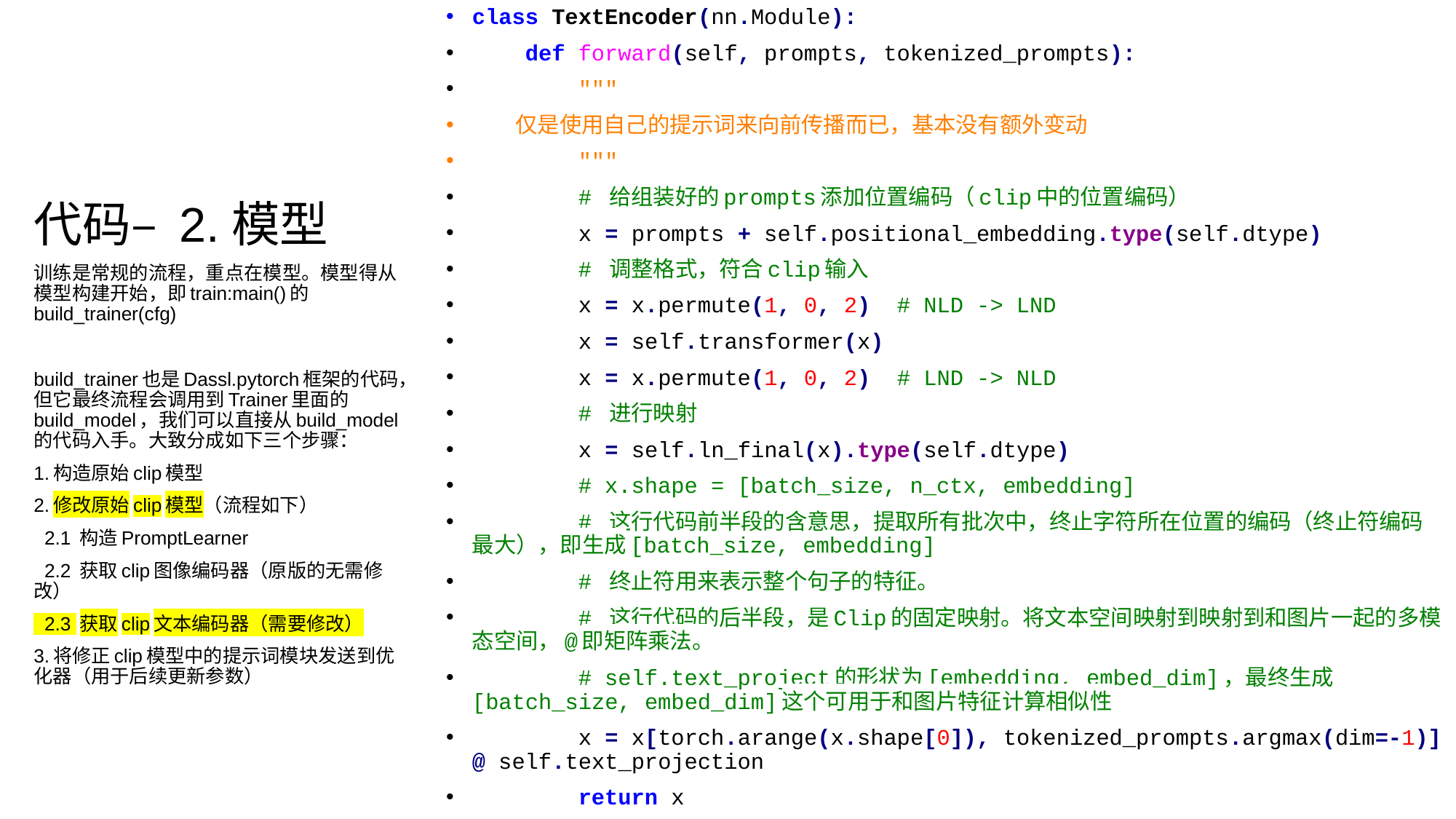

class TextEncoder(nn.Module):
    def forward(self, prompts, tokenized_prompts):
        """
        仅是使用自己的提示词来向前传播而已，基本没有额外变动
        """
        # 给组装好的prompts添加位置编码（clip中的位置编码）
        x = prompts + self.positional_embedding.type(self.dtype)
        # 调整格式，符合clip输入
        x = x.permute(1, 0, 2)  # NLD -> LND
        x = self.transformer(x)
        x = x.permute(1, 0, 2)  # LND -> NLD
        # 进行映射
        x = self.ln_final(x).type(self.dtype)
        # x.shape = [batch_size, n_ctx, embedding]
        # 这行代码前半段的含意思，提取所有批次中，终止字符所在位置的编码（终止符编码最大），即生成[batch_size, embedding]
        # 终止符用来表示整个句子的特征。
        # 这行代码的后半段，是Clip的固定映射。将文本空间映射到映射到和图片一起的多模态空间，@即矩阵乘法。
        # self.text_project的形状为[embedding, embed_dim]，最终生成[batch_size, embed_dim]这个可用于和图片特征计算相似性
        x = x[torch.arange(x.shape[0]), tokenized_prompts.argmax(dim=-1)] @ self.text_projection
        return x
# 代码– 2.模型
训练是常规的流程，重点在模型。模型得从模型构建开始，即train:main()的build_trainer(cfg)

build_trainer也是Dassl.pytorch框架的代码，但它最终流程会调用到Trainer里面的build_model，我们可以直接从build_model的代码入手。大致分成如下三个步骤：
1.构造原始clip模型
2.修改原始clip模型（流程如下）
  2.1 构造PromptLearner
  2.2 获取clip图像编码器（原版的无需修改）
  2.3 获取clip文本编码器（需要修改）
3.将修正clip模型中的提示词模块发送到优化器（用于后续更新参数）